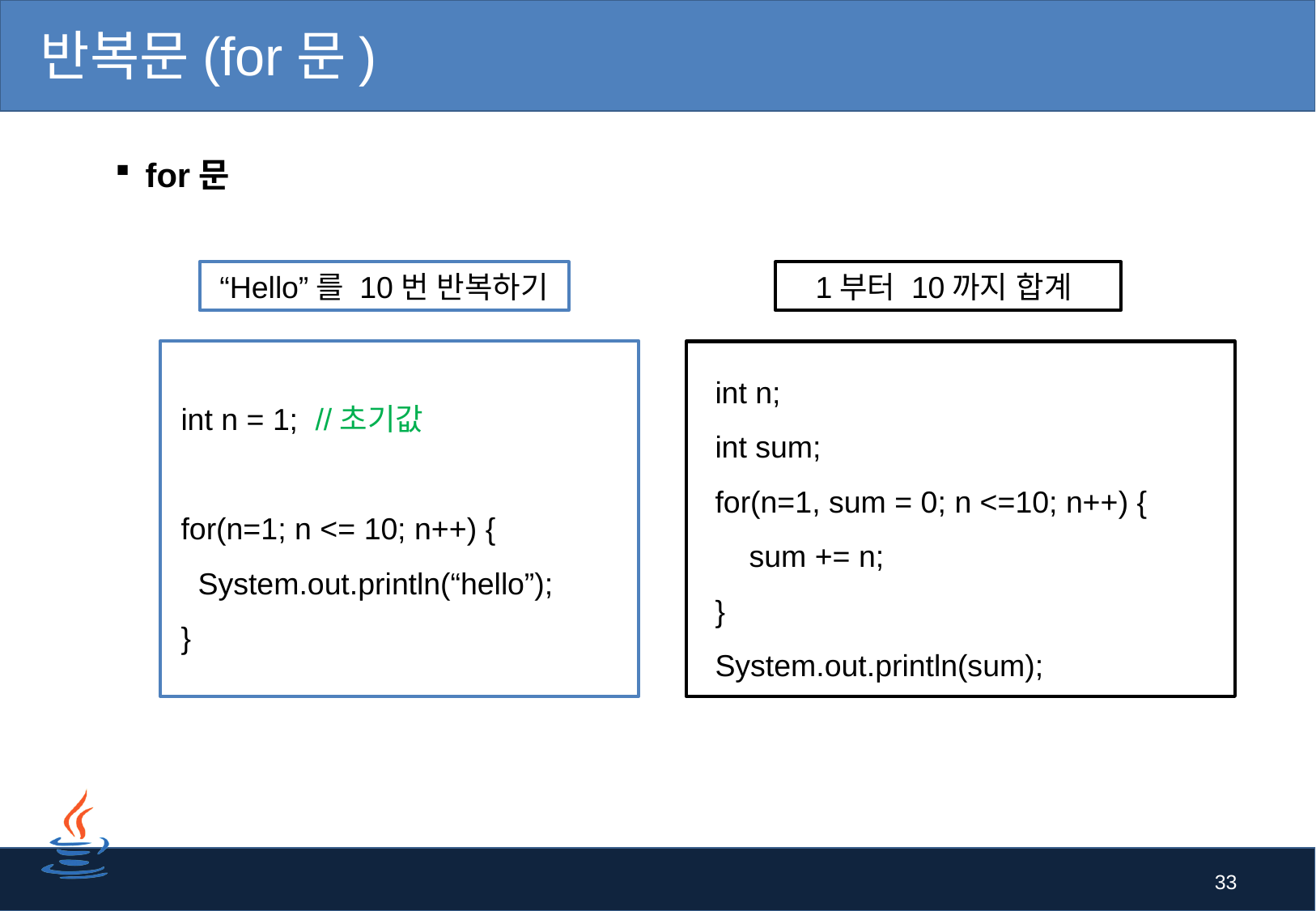

# 반복문(for문)
for문

“Hello”를 10번 반복하기
1부터 10까지 합계
 int n = 1;  //초기값

 for(n=1; n <= 10; n++) {
   System.out.println(“hello”);
 }
  int n;
  int sum;
  for(n=1, sum = 0; n <=10; n++) {
      sum += n;
  }
  System.out.println(sum);
33